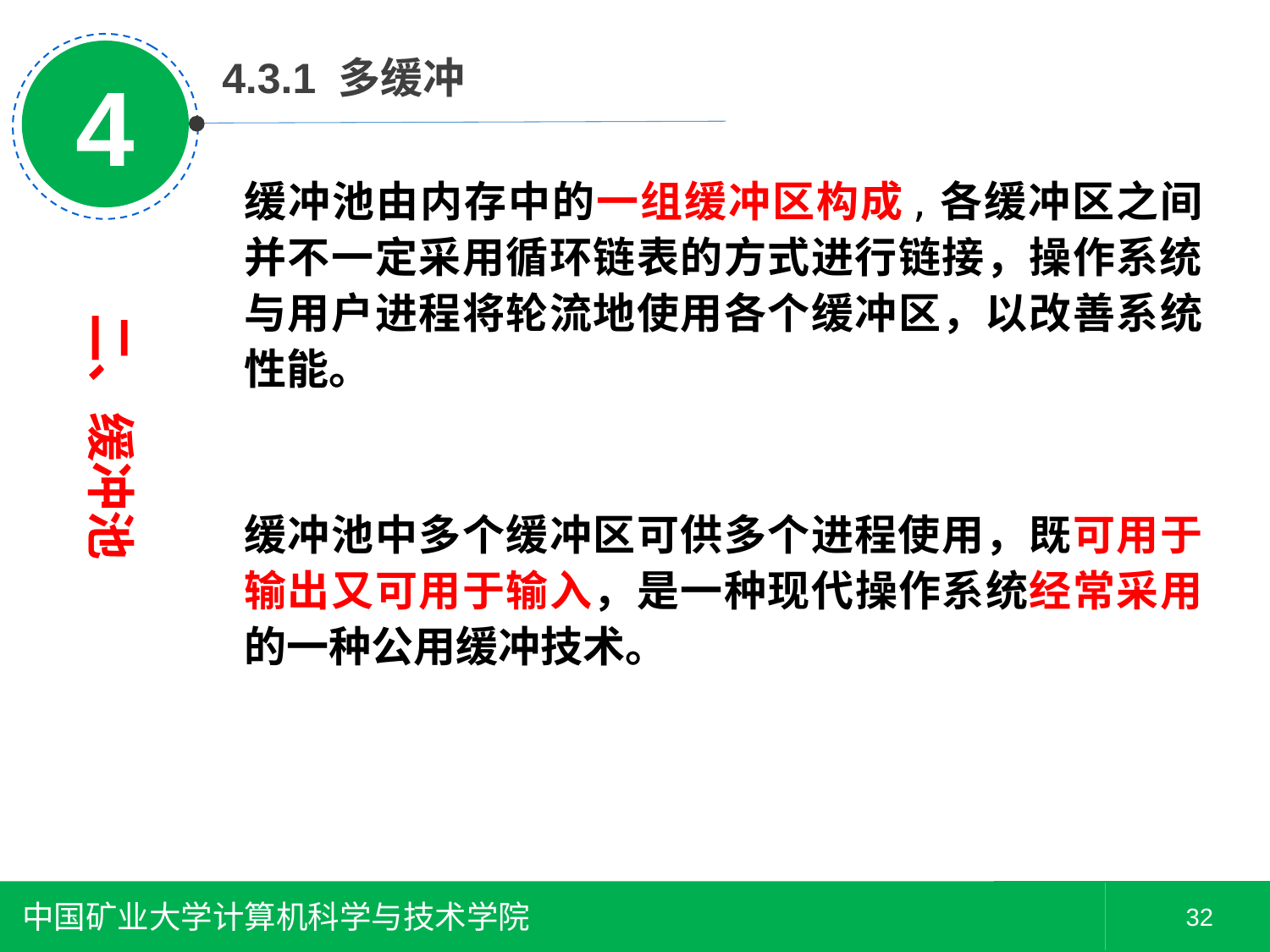

4
  4.3.1 多缓冲

缓冲池由内存中的一组缓冲区构成,各缓冲区之间并不一定采用循环链表的方式进行链接，操作系统与用户进程将轮流地使用各个缓冲区，以改善系统性能。
二、缓冲池
缓冲池中多个缓冲区可供多个进程使用，既可用于输出又可用于输入，是一种现代操作系统经常采用的一种公用缓冲技术。